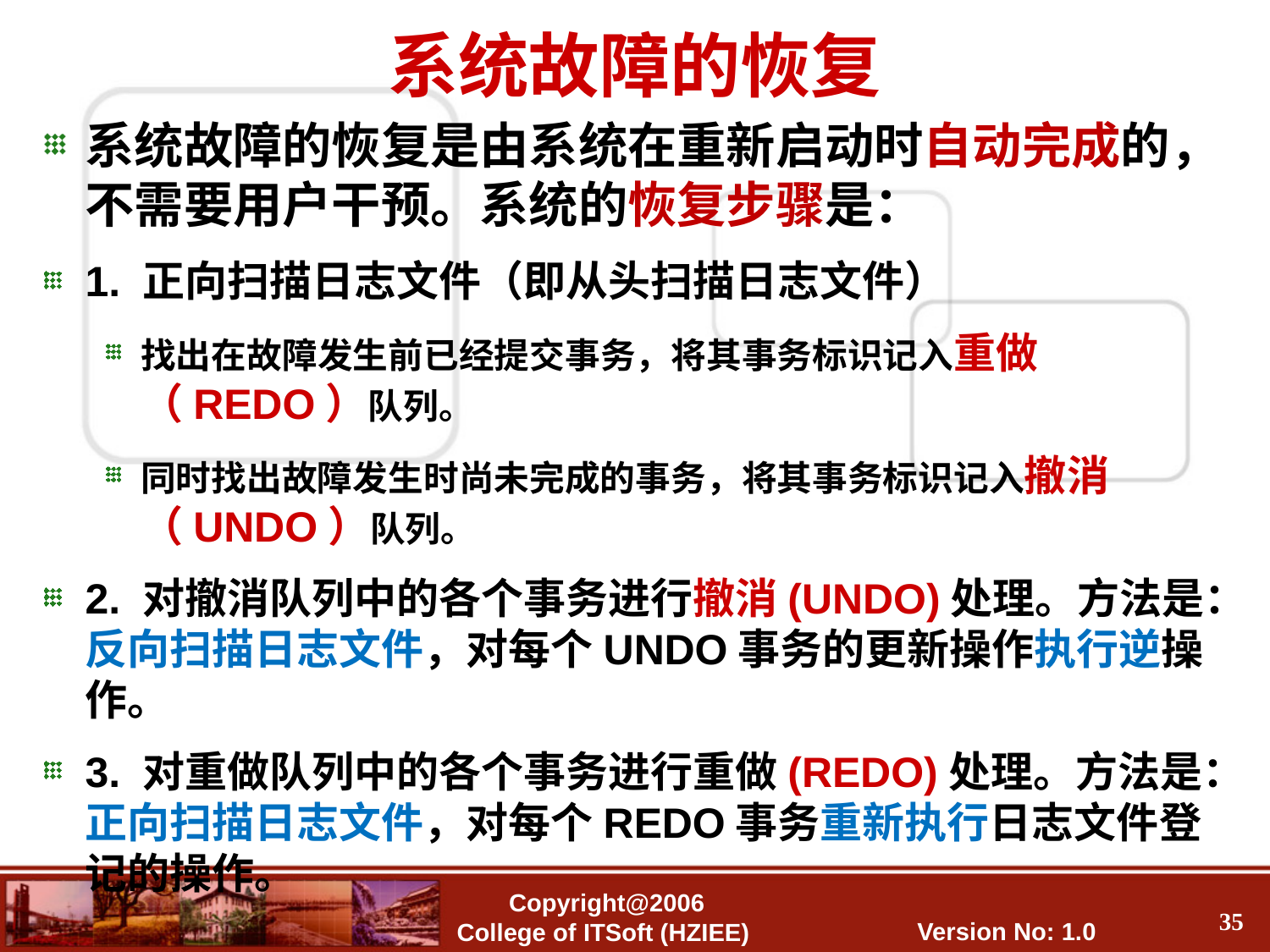

# 系统故障的恢复
系统故障的恢复是由系统在重新启动时自动完成的，不需要用户干预。系统的恢复步骤是：
1. 正向扫描日志文件（即从头扫描日志文件）
找出在故障发生前已经提交事务，将其事务标识记入重做（REDO）队列。
同时找出故障发生时尚未完成的事务，将其事务标识记入撤消（UNDO）队列。
2. 对撤消队列中的各个事务进行撤消(UNDO)处理。方法是：反向扫描日志文件，对每个UNDO事务的更新操作执行逆操作。
3. 对重做队列中的各个事务进行重做(REDO)处理。方法是：正向扫描日志文件，对每个REDO事务重新执行日志文件登记的操作。